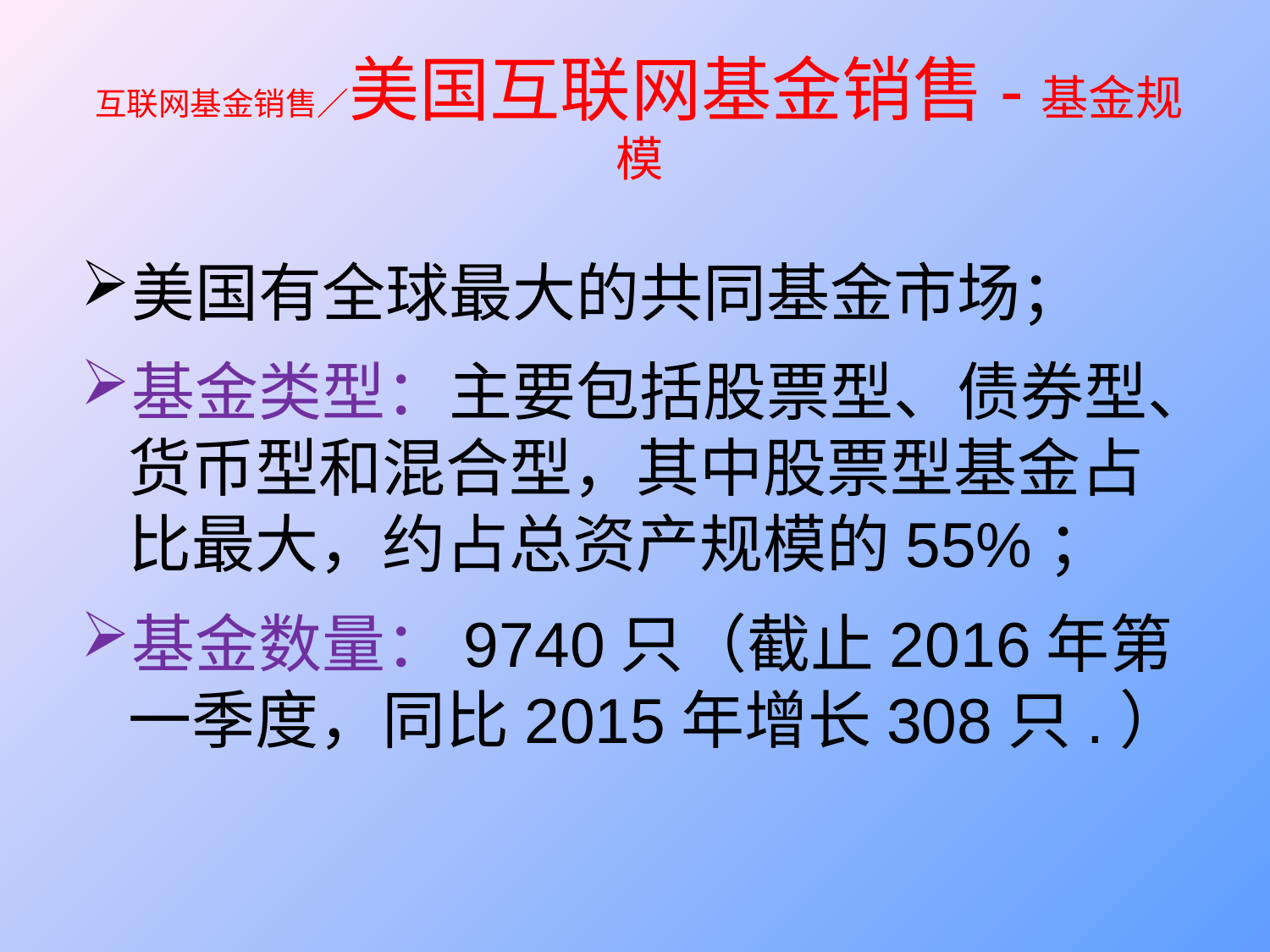

# 互联网基金销售／美国互联网基金销售-基金规模
美国有全球最大的共同基金市场；
基金类型：主要包括股票型、债券型、货币型和混合型，其中股票型基金占比最大，约占总资产规模的55%；
基金数量：9740只（截止2016年第一季度，同比2015年增长308只.）